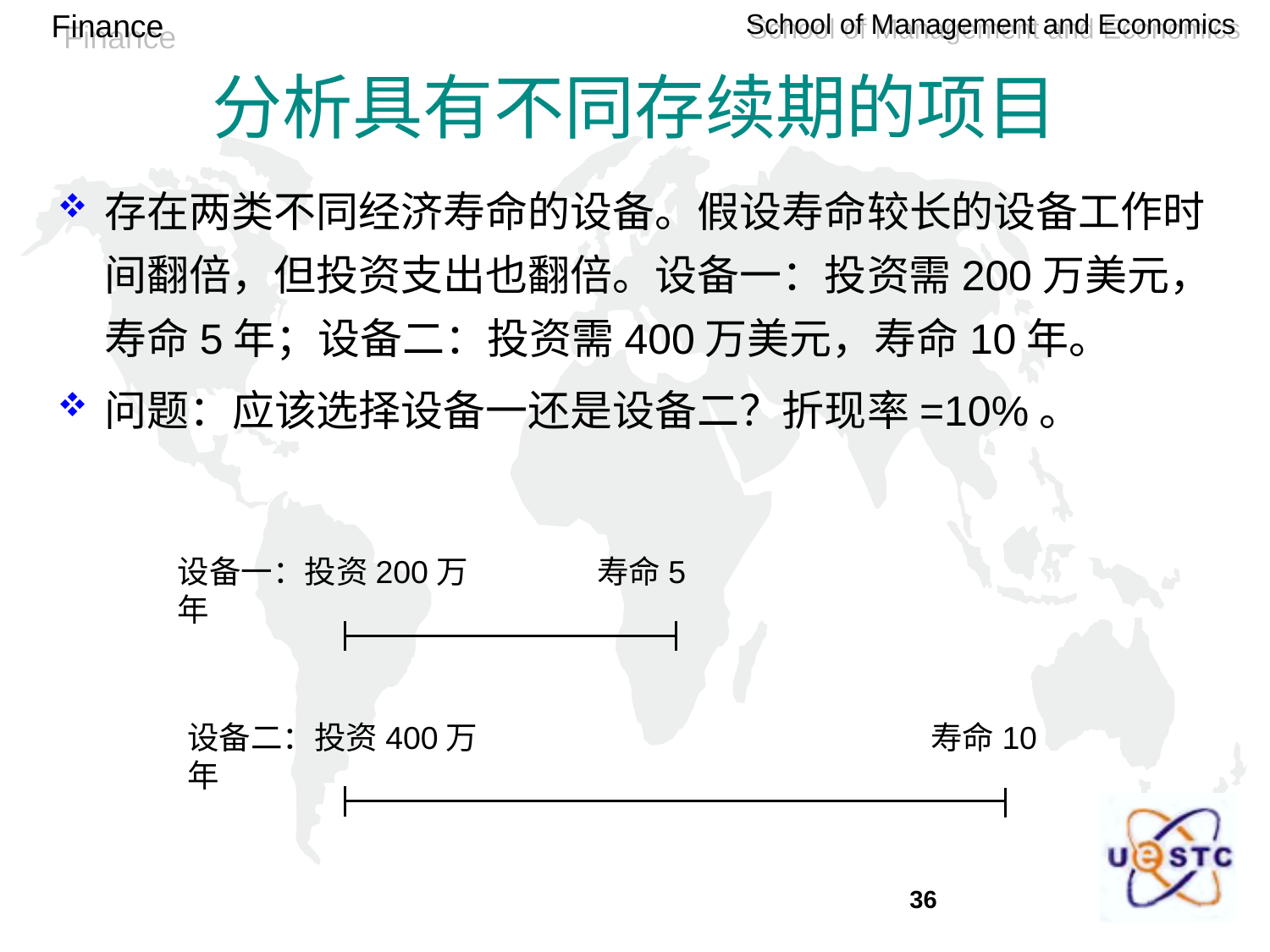

# 分析具有不同存续期的项目
存在两类不同经济寿命的设备。假设寿命较长的设备工作时间翻倍，但投资支出也翻倍。设备一：投资需200万美元，寿命5年；设备二：投资需400万美元，寿命10年。
问题：应该选择设备一还是设备二？折现率=10%。
设备一：投资200万                  寿命5年
设备二：投资400万                                                               寿命10年